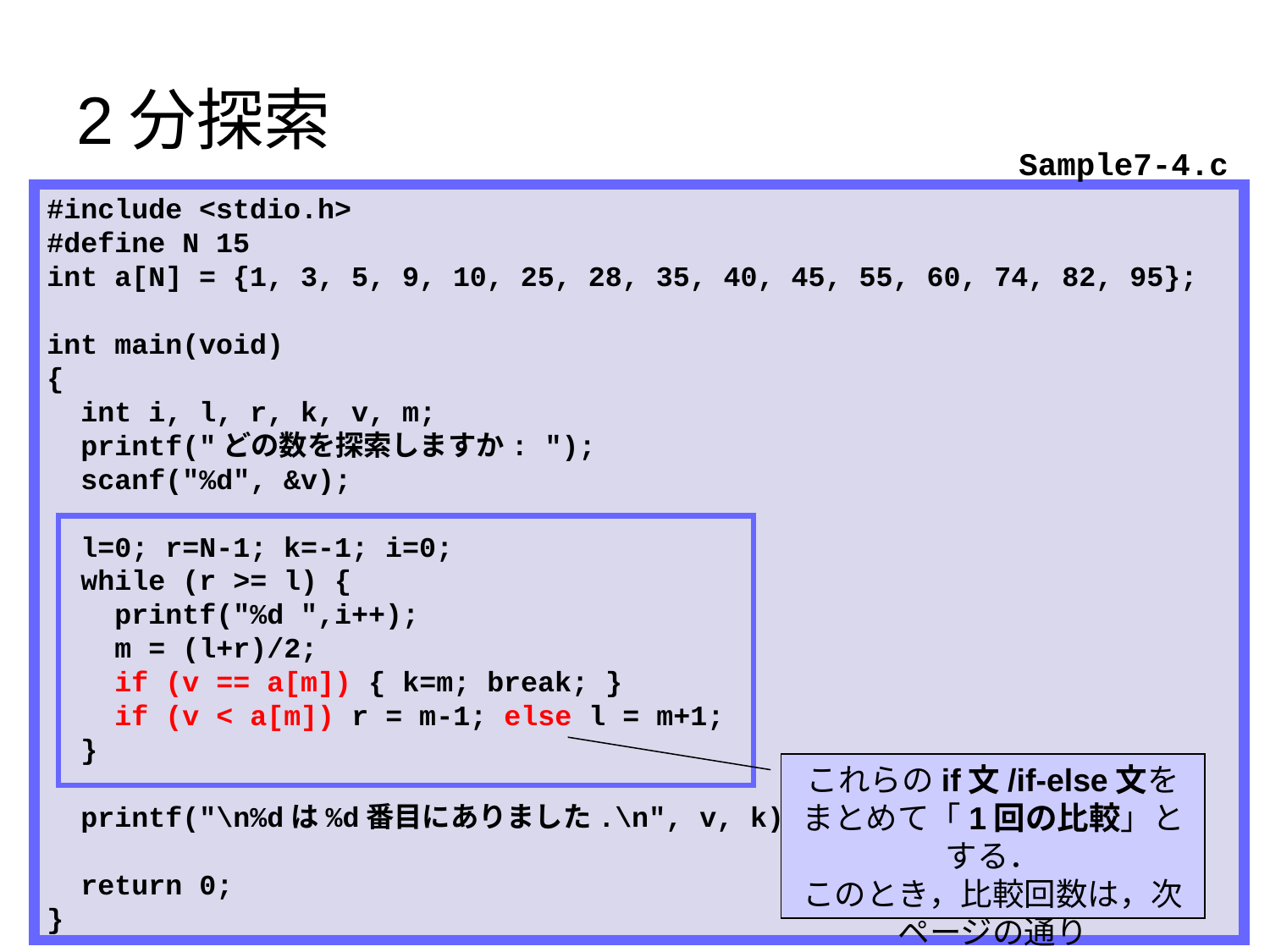

# 2分探索
Sample7-4.c
#include <stdio.h>
#define N 15
int a[N] = {1, 3, 5, 9, 10, 25, 28, 35, 40, 45, 55, 60, 74, 82, 95};
int main(void)
{
  int i, l, r, k, v, m;
  printf("どの数を探索しますか: ");
  scanf("%d", &v);

  l=0; r=N-1; k=-1; i=0;
  while (r >= l) {
    printf("%d ",i++);
    m = (l+r)/2;
    if (v == a[m]) { k=m; break; }
    if (v < a[m]) r = m-1; else l = m+1;
  }

  printf("\n%dは%d番目にありました.\n", v, k);

  return 0;
}

これらのif文/if-else文をまとめて「1回の比較」とする．
このとき，比較回数は，次ページの通り
41